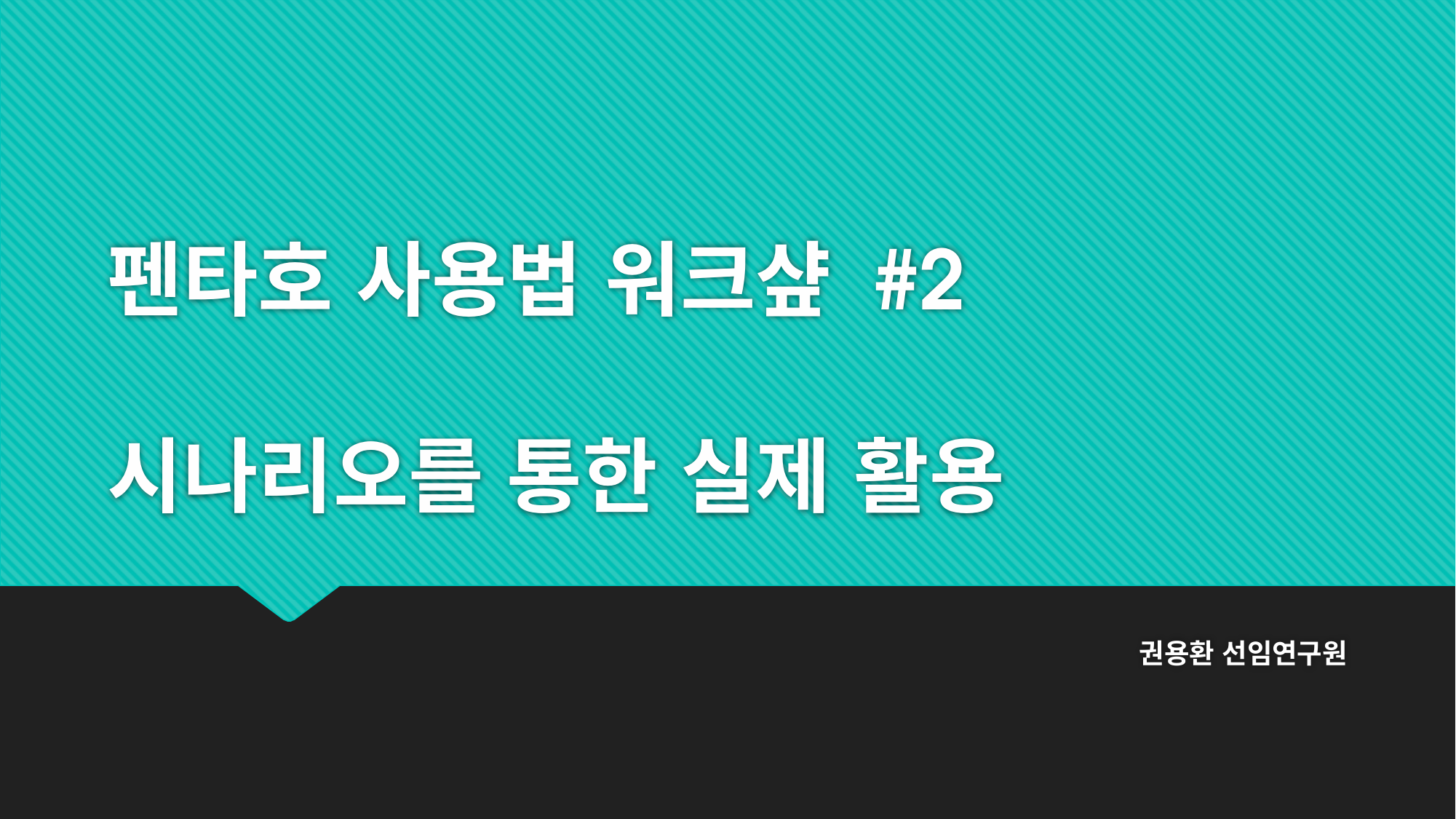

# 펜타호 사용법 워크샾 #2 시나리오를 통한 실제 활용
권용환 선임연구원